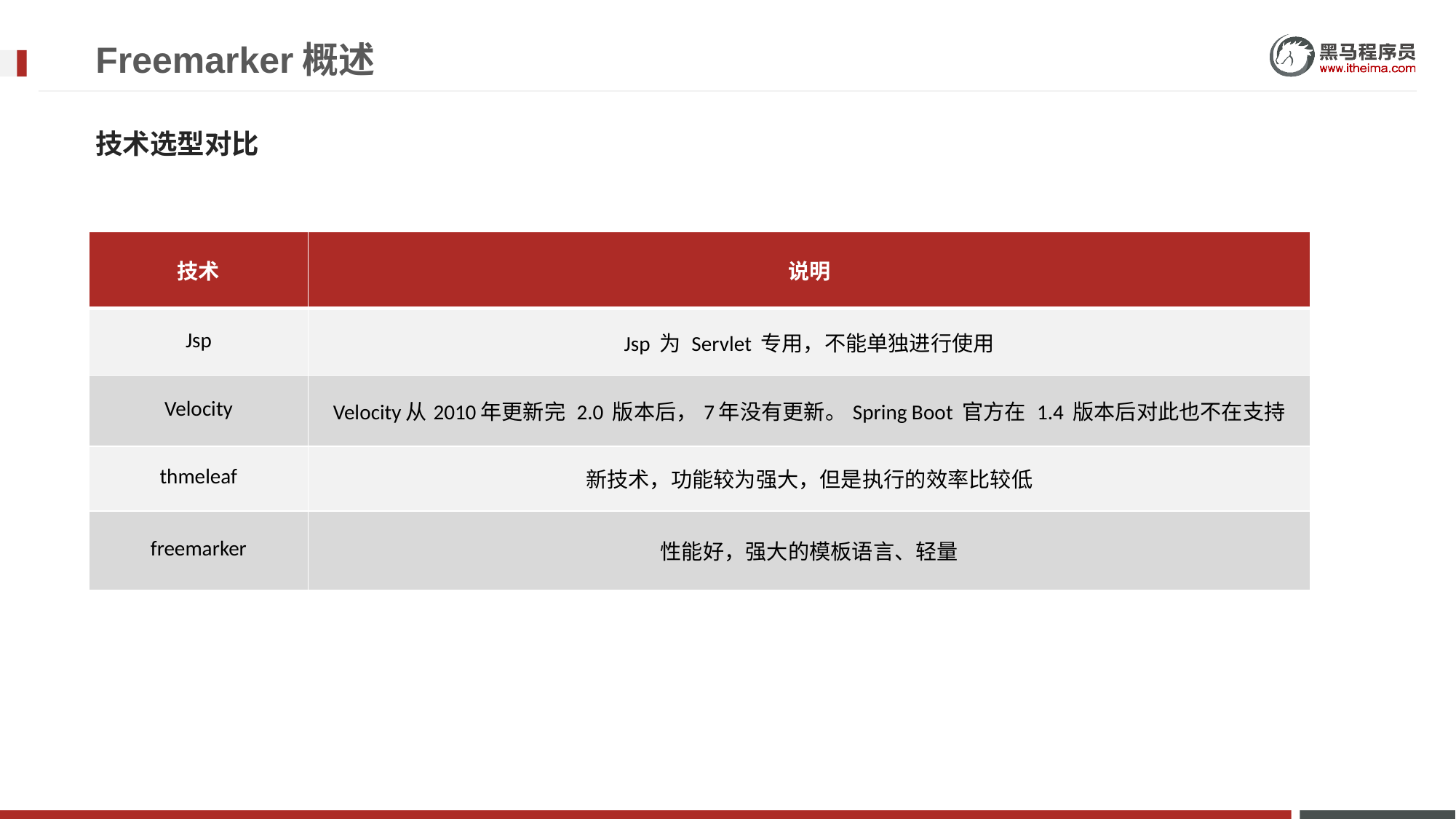

# Freemarker概述
技术选型对比
| 技术 | 说明 |
| --- | --- |
| Jsp | Jsp 为 Servlet 专用，不能单独进行使用 |
| Velocity | Velocity从2010年更新完 2.0 版本后，7年没有更新。Spring Boot 官方在 1.4 版本后对此也不在支持 |
| thmeleaf | 新技术，功能较为强大，但是执行的效率比较低 |
| freemarker | 性能好，强大的模板语言、轻量 |